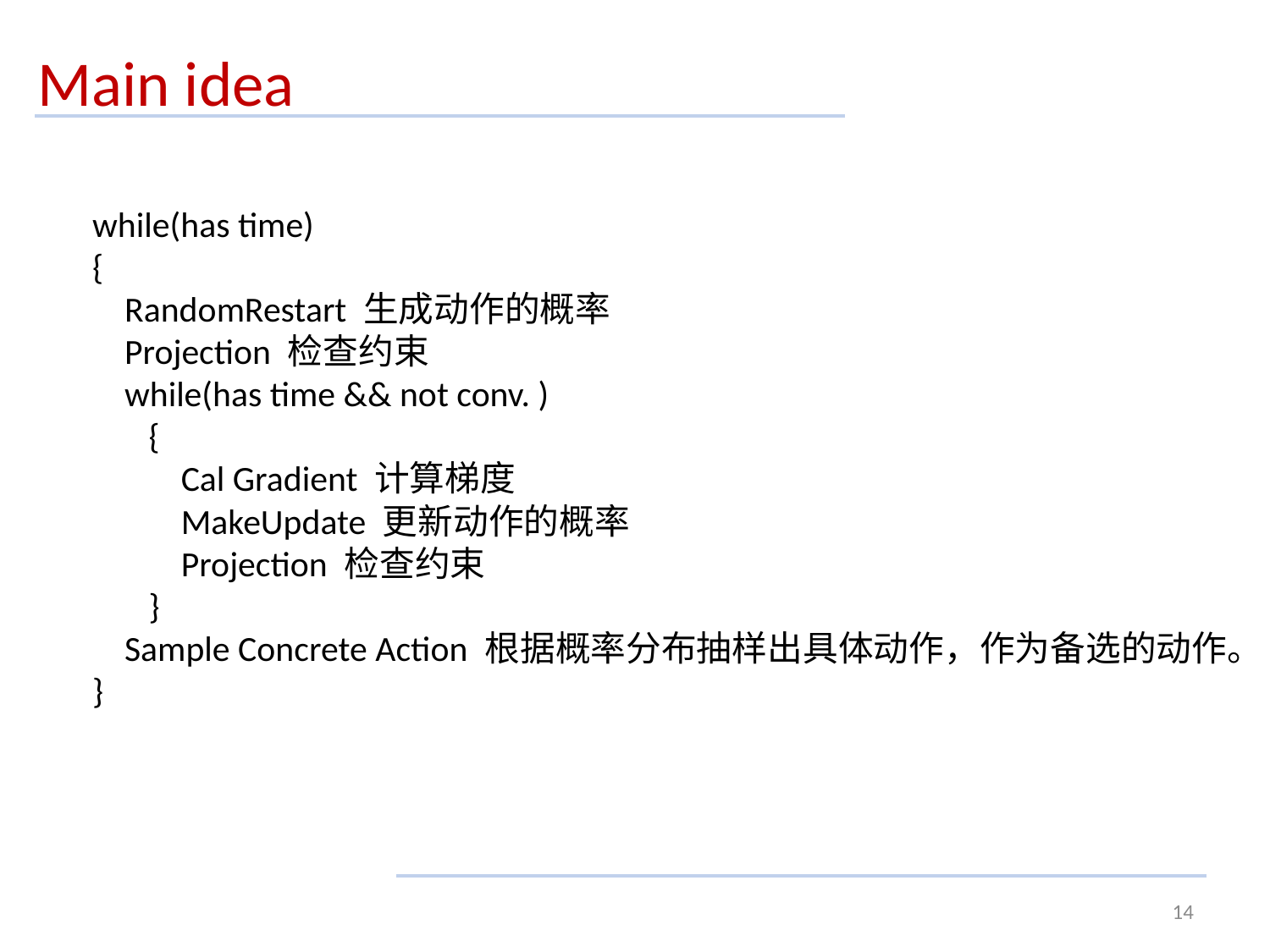

# Main idea
while(has time)
{
    RandomRestart 生成动作的概率
    Projection 检查约束
    while(has time && not conv. )
       {
           Cal Gradient 计算梯度
           MakeUpdate 更新动作的概率
           Projection 检查约束
       }
    Sample Concrete Action 根据概率分布抽样出具体动作，作为备选的动作。
}
14